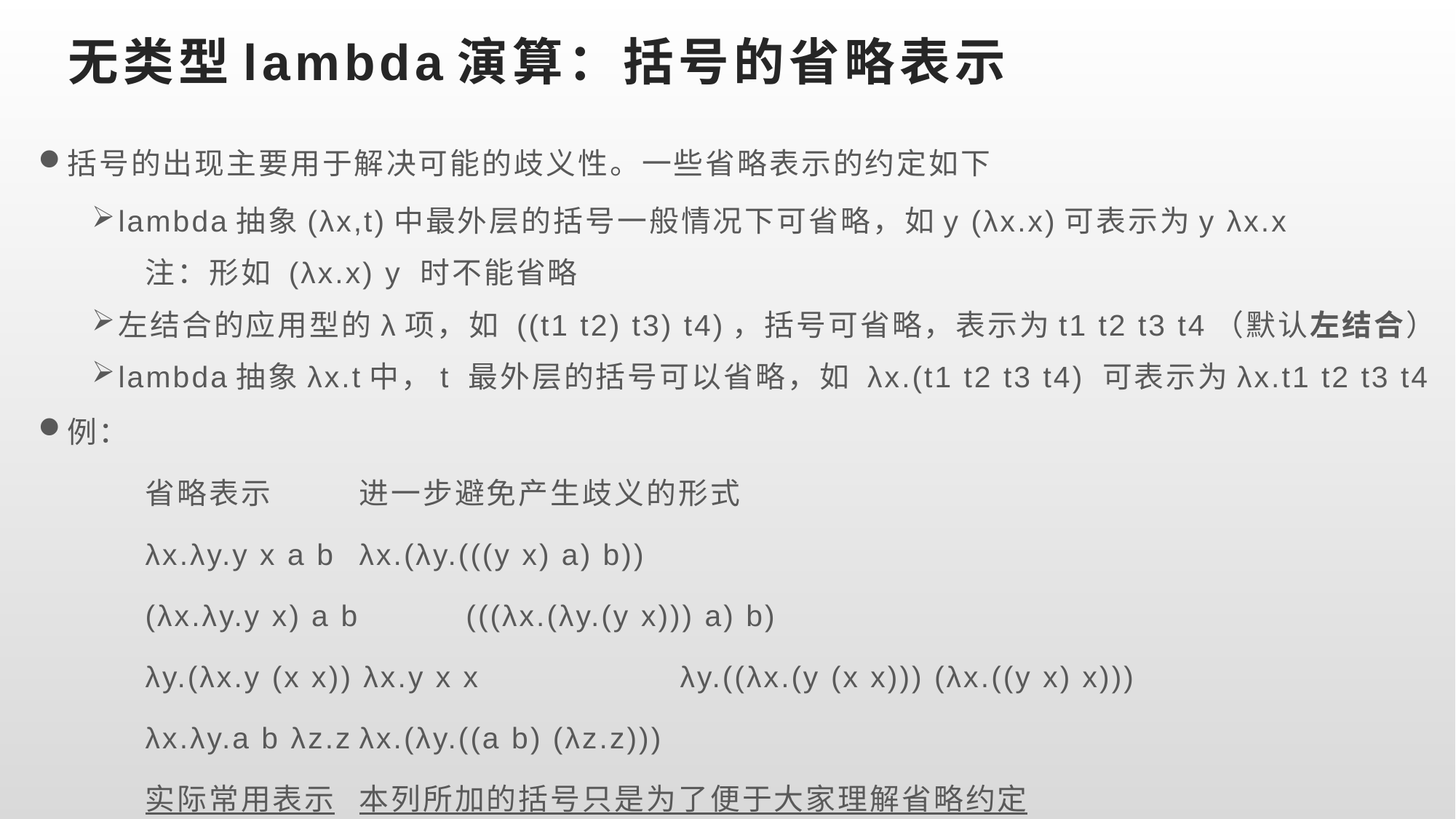

# 无类型lambda演算：括号的省略表示
括号的出现主要用于解决可能的歧义性。一些省略表示的约定如下
lambda抽象(λx,t)中最外层的括号一般情况下可省略，如y (λx.x)可表示为y λx.x
注：形如 (λx.x) y 时不能省略
左结合的应用型的λ项，如 ((t1 t2) t3) t4)，括号可省略，表示为t1 t2 t3 t4（默认左结合）
lambda抽象λx.t中，t 最外层的括号可以省略，如 λx.(t1 t2 t3 t4) 可表示为λx.t1 t2 t3 t4
例：
	省略表示				进一步避免产生歧义的形式
	λx.λy.y x a b				λx.(λy.(((y x) a) b))
	(λx.λy.y x) a b			(((λx.(λy.(y x))) a) b)
	λy.(λx.y (x x)) λx.y x x		λy.((λx.(y (x x))) (λx.((y x) x)))
	λx.λy.a b λz.z				λx.(λy.((a b) (λz.z)))
	实际常用表示				本列所加的括号只是为了便于大家理解省略约定